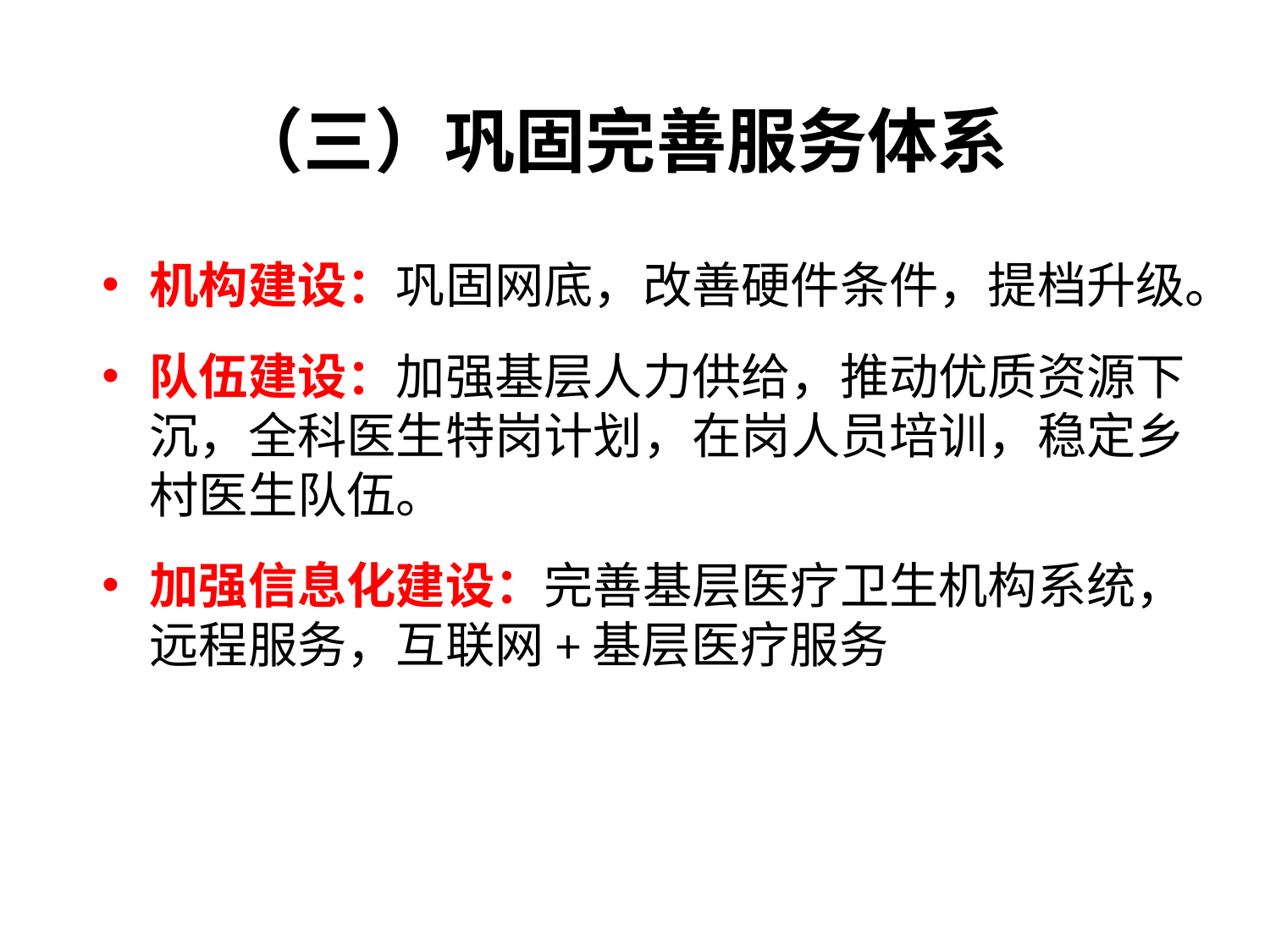

# （三）巩固完善服务体系
机构建设：巩固网底，改善硬件条件，提档升级。
队伍建设：加强基层人力供给，推动优质资源下沉，全科医生特岗计划，在岗人员培训，稳定乡村医生队伍。
加强信息化建设：完善基层医疗卫生机构系统，远程服务，互联网+基层医疗服务